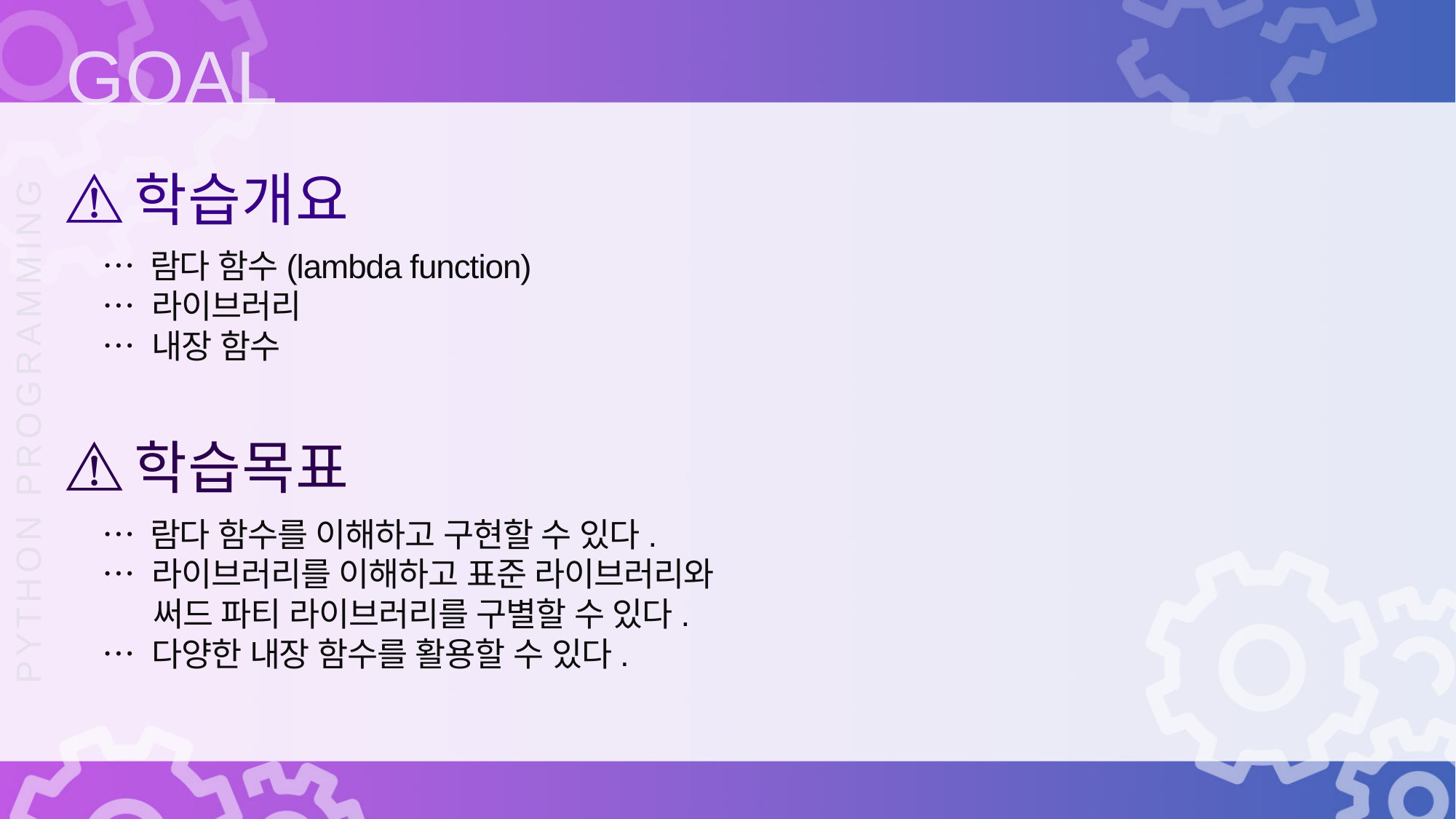

학습개요
… 람다 함수(lambda function)
… 라이브러리
… 내장 함수
학습목표
… 람다 함수를 이해하고 구현할 수 있다.
… 라이브러리를 이해하고 표준 라이브러리와
      써드 파티 라이브러리를 구별할 수 있다.
… 다양한 내장 함수를 활용할 수 있다.